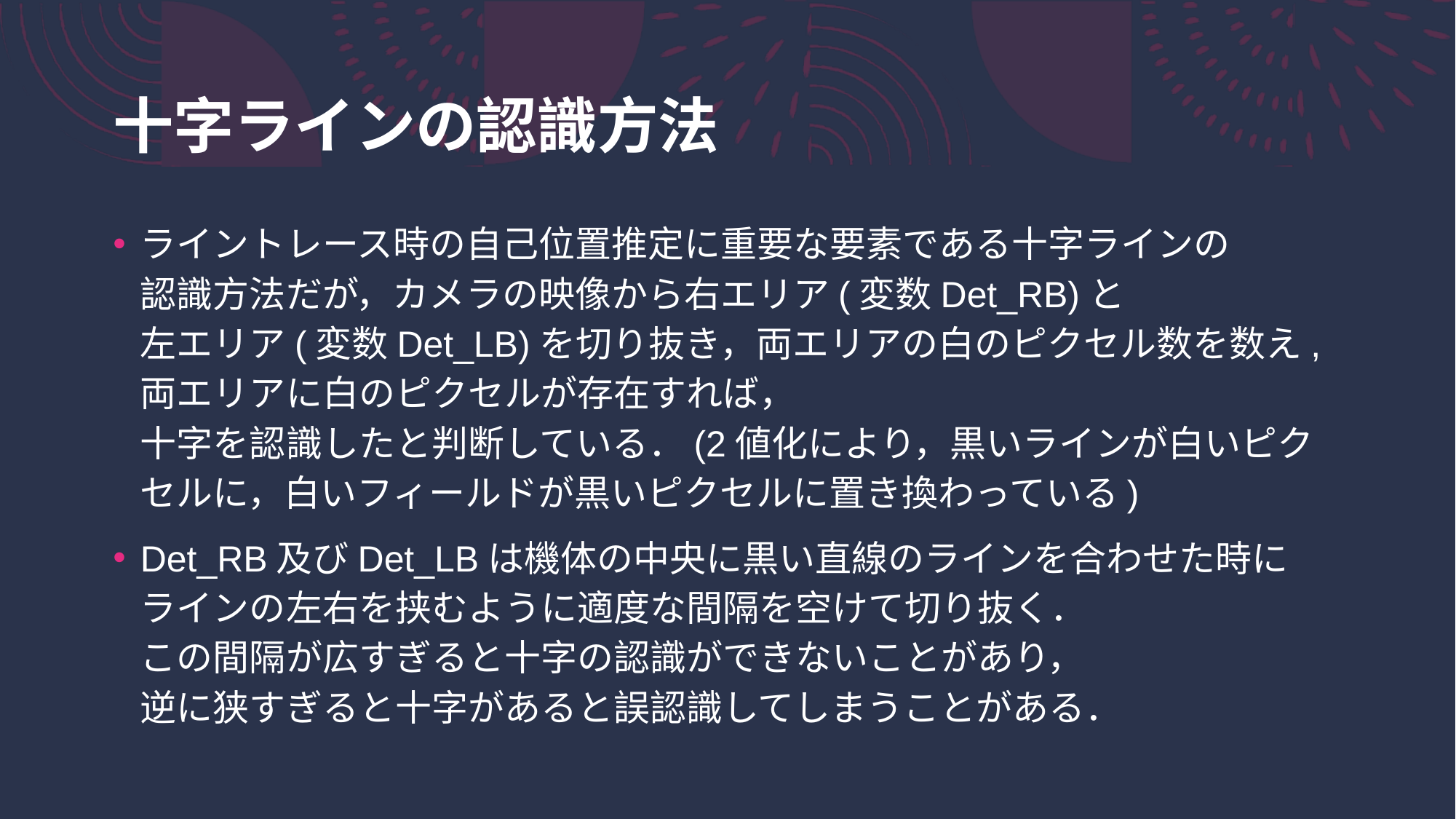

# 十字ラインの認識方法
ライントレース時の自己位置推定に重要な要素である十字ラインの
認識方法だが，カメラの映像から右エリア(変数Det_RB)と
左エリア(変数Det_LB)を切り抜き，両エリアの白のピクセル数を数え,
両エリアに白のピクセルが存在すれば，
十字を認識したと判断している．(2値化により，黒いラインが白いピクセルに，白いフィールドが黒いピクセルに置き換わっている)
Det_RB及びDet_LBは機体の中央に黒い直線のラインを合わせた時に
ラインの左右を挟むように適度な間隔を空けて切り抜く．
この間隔が広すぎると十字の認識ができないことがあり，
逆に狭すぎると十字があると誤認識してしまうことがある．